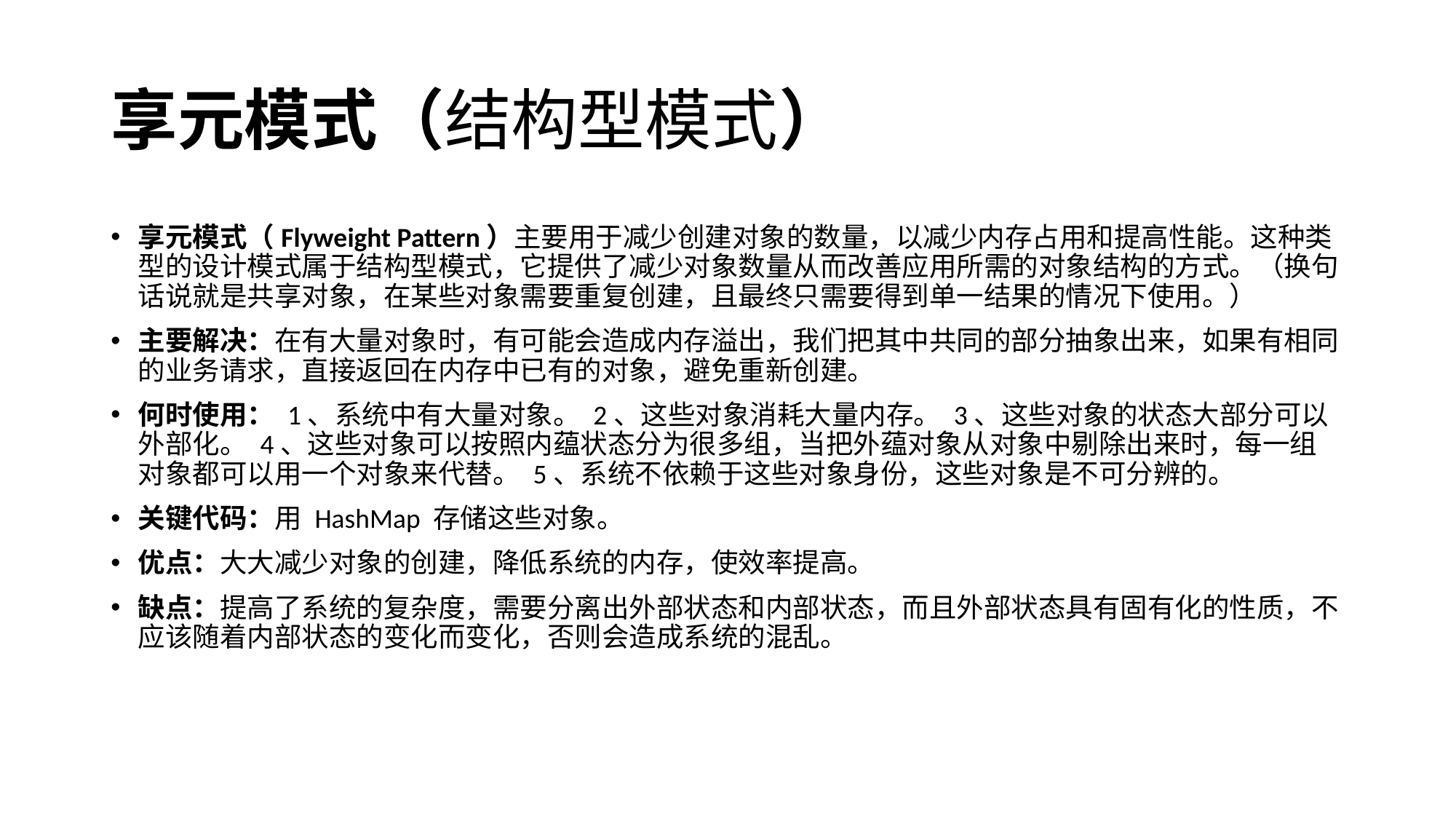

# 享元模式（结构型模式）
享元模式（Flyweight Pattern）主要用于减少创建对象的数量，以减少内存占用和提高性能。这种类型的设计模式属于结构型模式，它提供了减少对象数量从而改善应用所需的对象结构的方式。（换句话说就是共享对象，在某些对象需要重复创建，且最终只需要得到单一结果的情况下使用。）
主要解决：在有大量对象时，有可能会造成内存溢出，我们把其中共同的部分抽象出来，如果有相同的业务请求，直接返回在内存中已有的对象，避免重新创建。
何时使用： 1、系统中有大量对象。 2、这些对象消耗大量内存。 3、这些对象的状态大部分可以外部化。 4、这些对象可以按照内蕴状态分为很多组，当把外蕴对象从对象中剔除出来时，每一组对象都可以用一个对象来代替。 5、系统不依赖于这些对象身份，这些对象是不可分辨的。
关键代码：用 HashMap 存储这些对象。
优点：大大减少对象的创建，降低系统的内存，使效率提高。
缺点：提高了系统的复杂度，需要分离出外部状态和内部状态，而且外部状态具有固有化的性质，不应该随着内部状态的变化而变化，否则会造成系统的混乱。